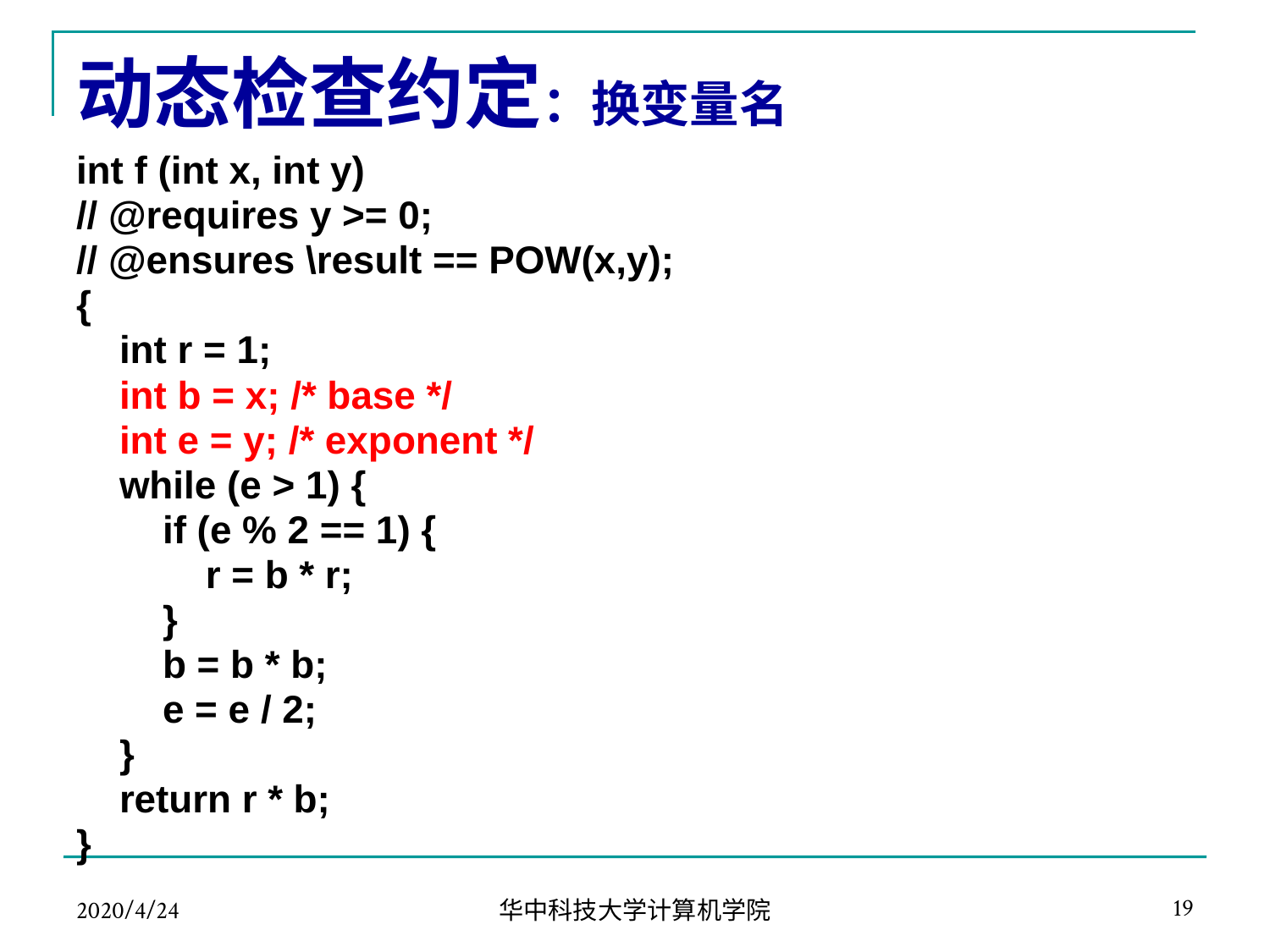

# 动态检查约定：换变量名
int f (int x, int y)
// @requires y >= 0;
// @ensures \result == POW(x,y);
{
    int r = 1;
    int b = x; /* base */
    int e = y; /* exponent */
    while (e > 1) {
        if (e % 2 == 1) {
            r = b * r;
        }
        b = b * b;
        e = e / 2;
    }
    return r * b;
}
2020/4/24
19
华中科技大学计算机学院